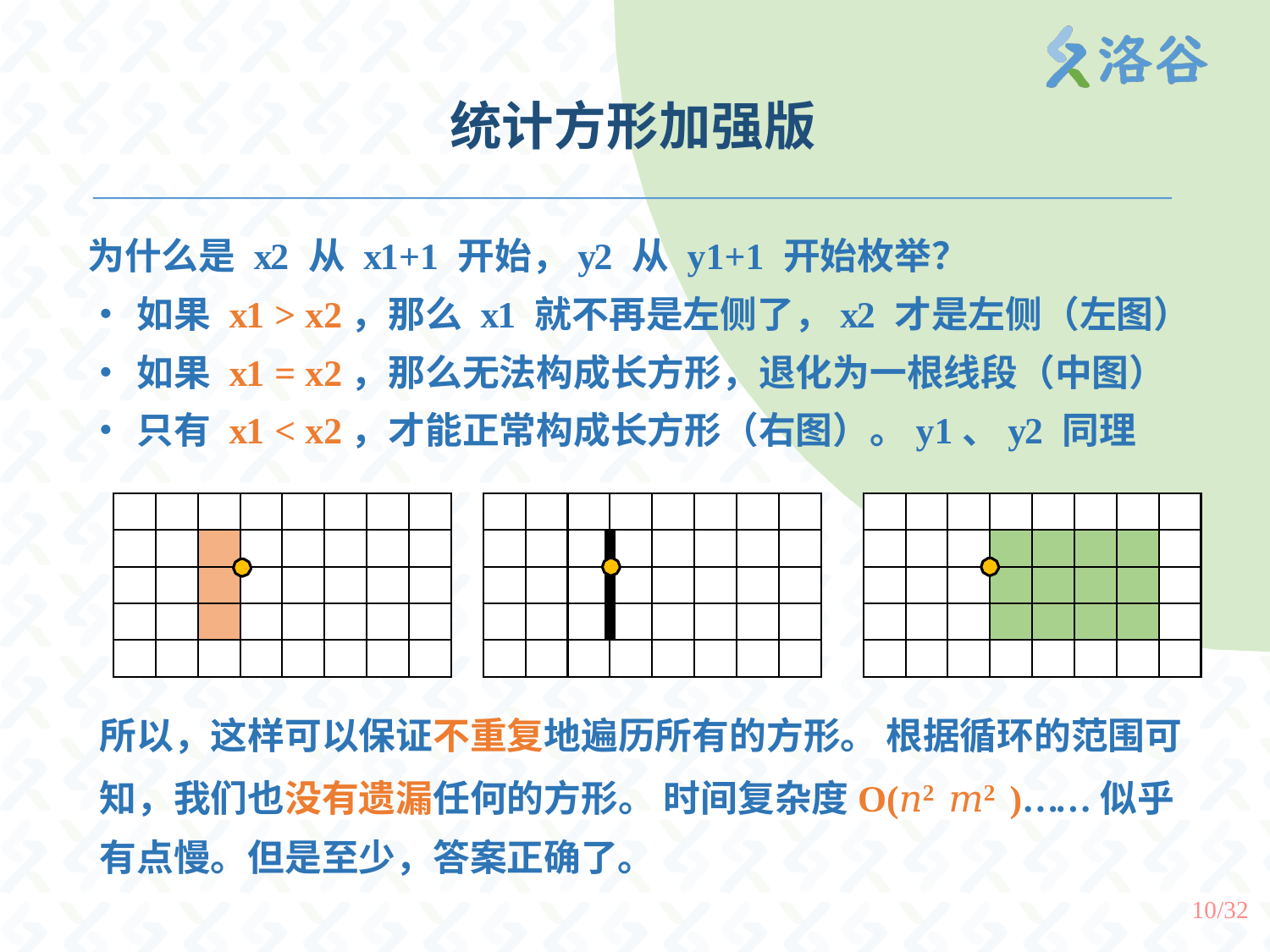

# 统计方形加强版

为什么是 x2 从 x1+1 开始，y2 从 y1+1 开始枚举？

•	如果 x1 > x2，那么 x1 就不再是左侧了，x2 才是左侧（左图）

•	如果 x1 = x2，那么无法构成长方形，退化为一根线段（中图）

•	只有 x1 < x2，才能正常构成长方形（右图）。y1、y2 同理

所以，这样可以保证不重复地遍历所有的方形。 根据循环的范围可知，我们也没有遗漏任何的方形。 时间复杂度O(𝑛2𝑚2)……似乎有点慢。但是至少，答案正确了。
10/32